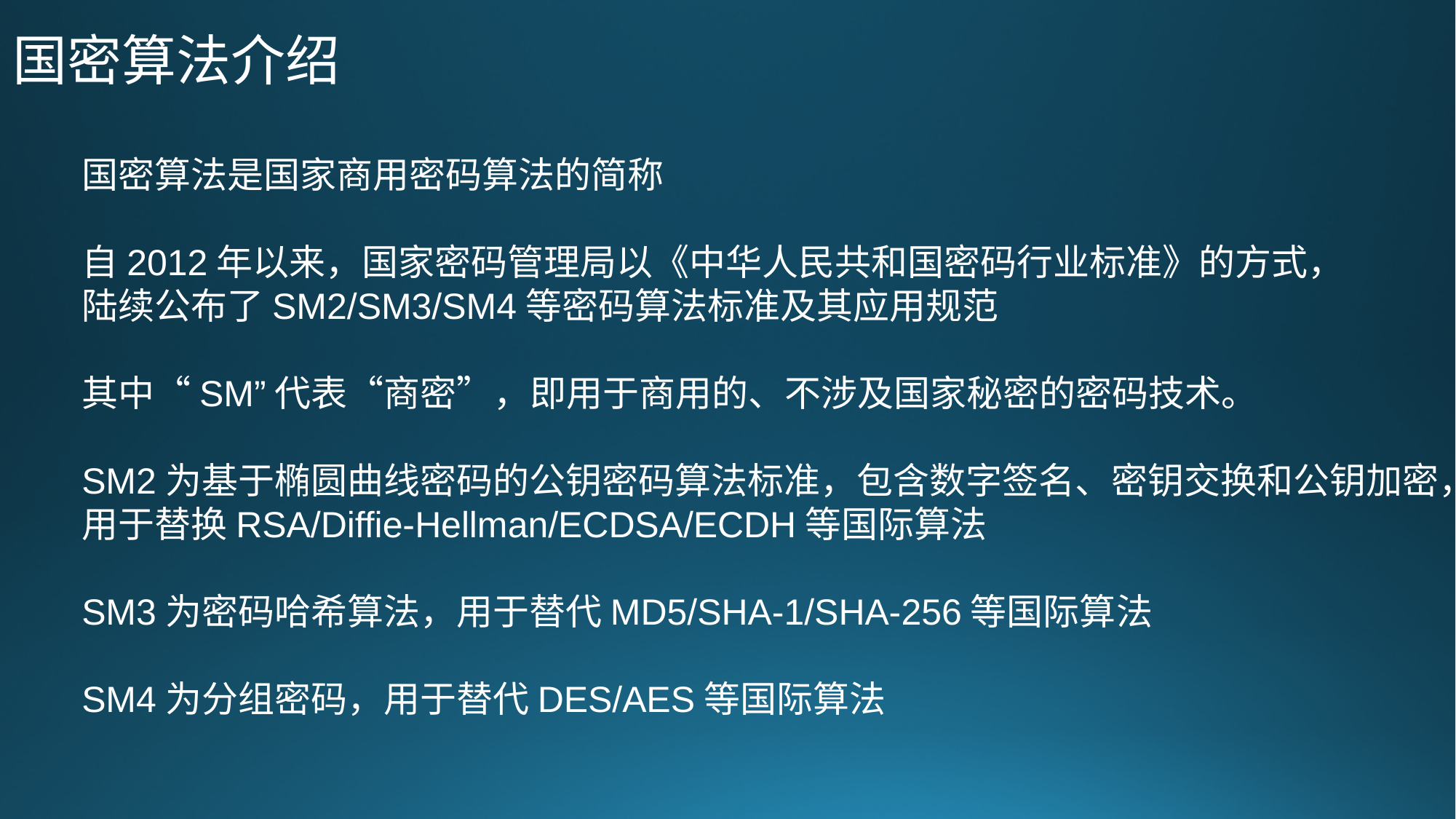

国密算法介绍
国密算法是国家商用密码算法的简称

自2012年以来，国家密码管理局以《中华人民共和国密码行业标准》的方式，
陆续公布了SM2/SM3/SM4等密码算法标准及其应用规范

其中“SM”代表“商密”，即用于商用的、不涉及国家秘密的密码技术。

SM2为基于椭圆曲线密码的公钥密码算法标准，包含数字签名、密钥交换和公钥加密，
用于替换RSA/Diffie-Hellman/ECDSA/ECDH等国际算法

SM3为密码哈希算法，用于替代MD5/SHA-1/SHA-256等国际算法

SM4为分组密码，用于替代DES/AES等国际算法